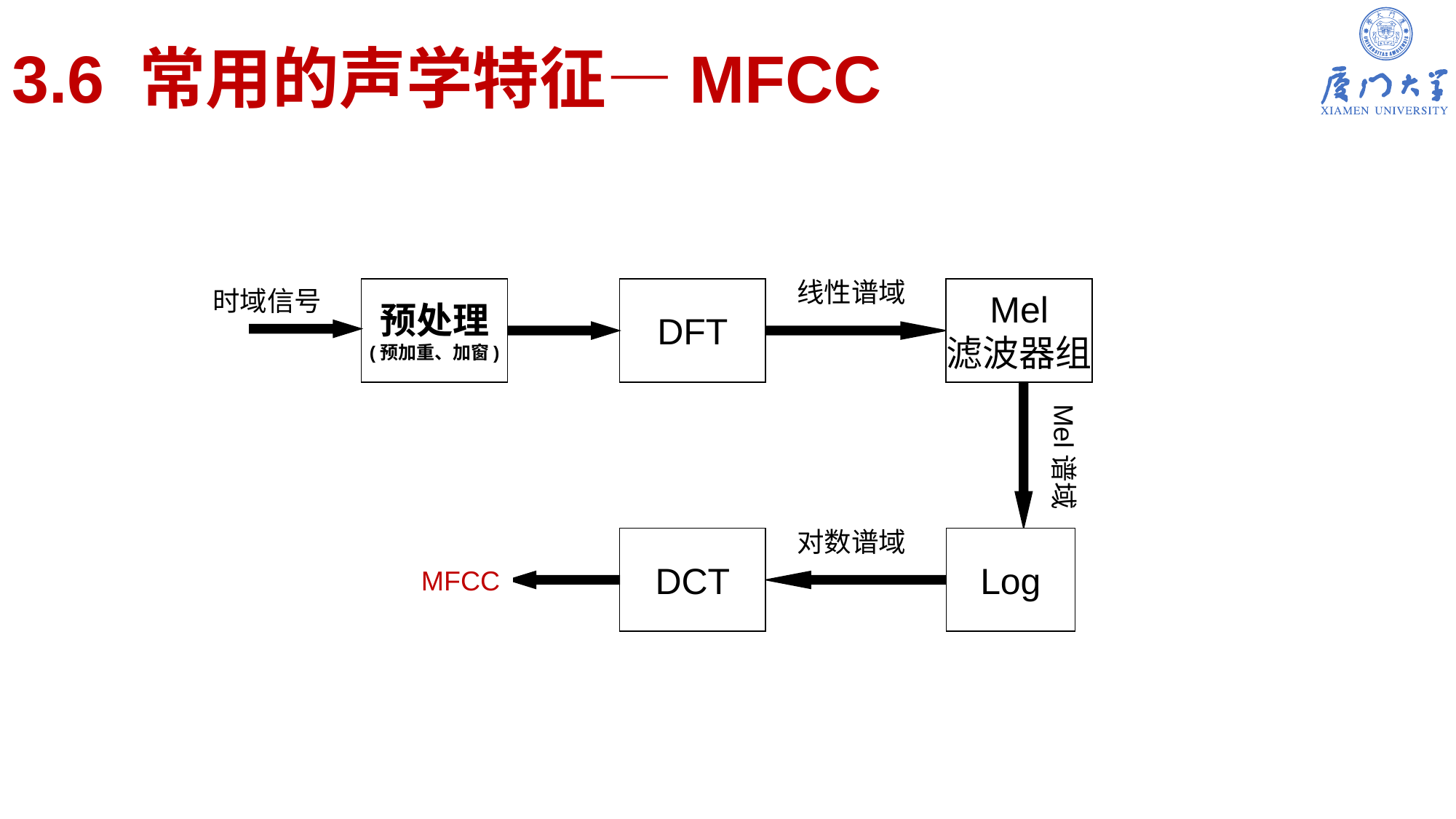

# 3.6 常用的声学特征—MFCC
线性谱域
时域信号
预处理
(预加重、加窗)
DFT
Mel
滤波器组

Mel谱域
对数谱域
DCT
Log
MFCC